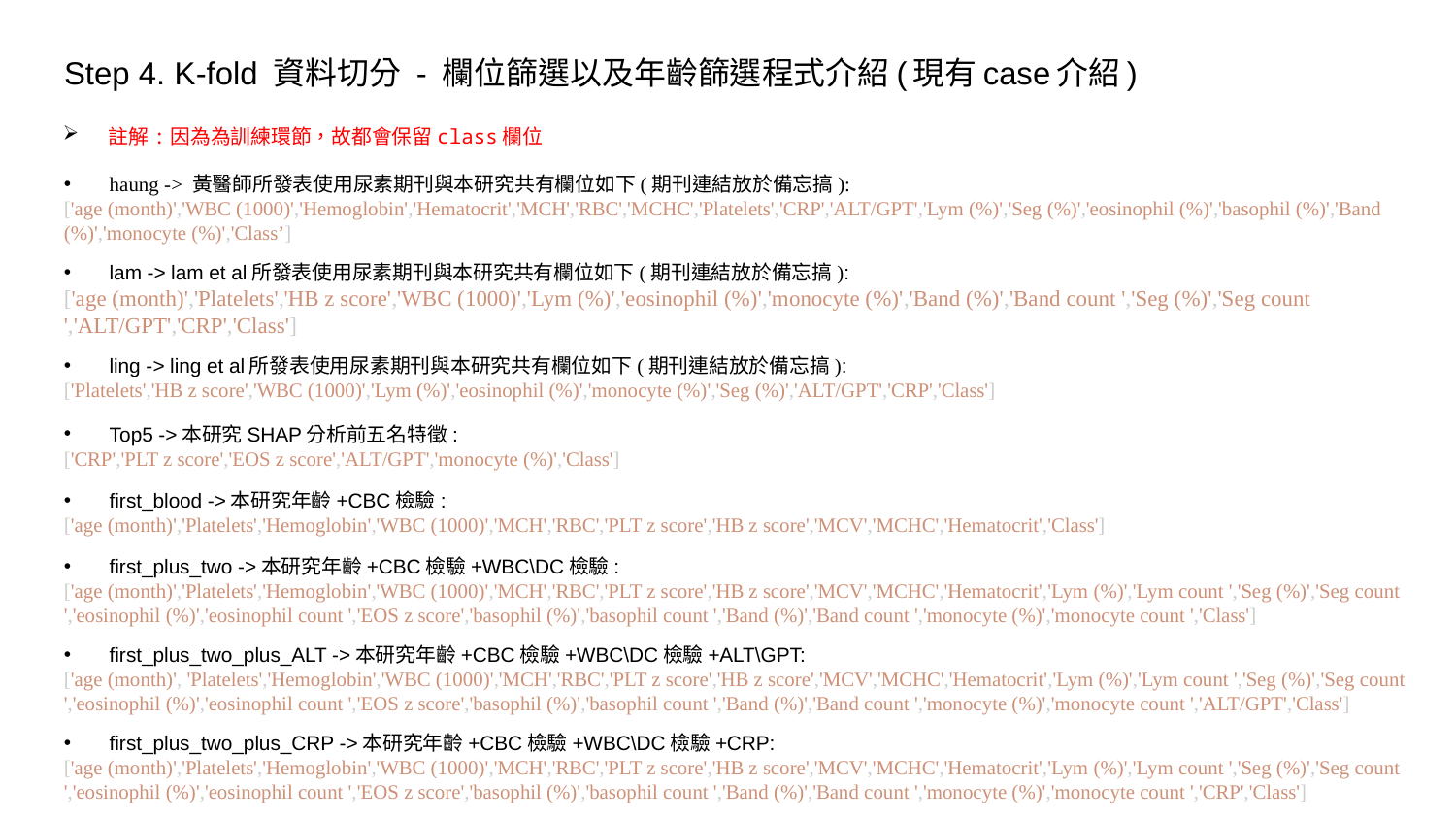

# Step 4. K-fold 資料切分 - 欄位篩選以及年齡篩選程式介紹(現有case介紹)
註解:因為為訓練環節，故都會保留class欄位
haung -> 黃醫師所發表使用尿素期刊與本研究共有欄位如下(期刊連結放於備忘搞):
['age (month)','WBC (1000)','Hemoglobin','Hematocrit','MCH','RBC','MCHC','Platelets','CRP','ALT/GPT','Lym (%)','Seg (%)','eosinophil (%)','basophil (%)','Band (%)','monocyte (%)','Class’]
lam -> lam et al所發表使用尿素期刊與本研究共有欄位如下(期刊連結放於備忘搞):
['age (month)','Platelets','HB z score','WBC (1000)','Lym (%)','eosinophil (%)','monocyte (%)','Band (%)','Band count ','Seg (%)','Seg count ','ALT/GPT','CRP','Class']
ling -> ling et al所發表使用尿素期刊與本研究共有欄位如下(期刊連結放於備忘搞):
['Platelets','HB z score','WBC (1000)','Lym (%)','eosinophil (%)','monocyte (%)','Seg (%)','ALT/GPT','CRP','Class']
Top5 ->本研究SHAP分析前五名特徵:
['CRP','PLT z score','EOS z score','ALT/GPT','monocyte (%)','Class']
first_blood ->本研究年齡+CBC檢驗:
['age (month)','Platelets','Hemoglobin','WBC (1000)','MCH','RBC','PLT z score','HB z score','MCV','MCHC','Hematocrit','Class']
first_plus_two ->本研究年齡+CBC檢驗+WBC\DC檢驗:
['age (month)','Platelets','Hemoglobin','WBC (1000)','MCH','RBC','PLT z score','HB z score','MCV','MCHC','Hematocrit','Lym (%)','Lym count ','Seg (%)','Seg count ','eosinophil (%)','eosinophil count ','EOS z score','basophil (%)','basophil count ','Band (%)','Band count ','monocyte (%)','monocyte count ','Class']
first_plus_two_plus_ALT ->本研究年齡+CBC檢驗+WBC\DC檢驗+ALT\GPT:
['age (month)', 'Platelets','Hemoglobin','WBC (1000)','MCH','RBC','PLT z score','HB z score','MCV','MCHC','Hematocrit','Lym (%)','Lym count ','Seg (%)','Seg count ','eosinophil (%)','eosinophil count ','EOS z score','basophil (%)','basophil count ','Band (%)','Band count ','monocyte (%)','monocyte count ','ALT/GPT','Class']
first_plus_two_plus_CRP ->本研究年齡+CBC檢驗+WBC\DC檢驗+CRP:
['age (month)','Platelets','Hemoglobin','WBC (1000)','MCH','RBC','PLT z score','HB z score','MCV','MCHC','Hematocrit','Lym (%)','Lym count ','Seg (%)','Seg count ','eosinophil (%)','eosinophil count ','EOS z score','basophil (%)','basophil count ','Band (%)','Band count ','monocyte (%)','monocyte count ','CRP','Class']